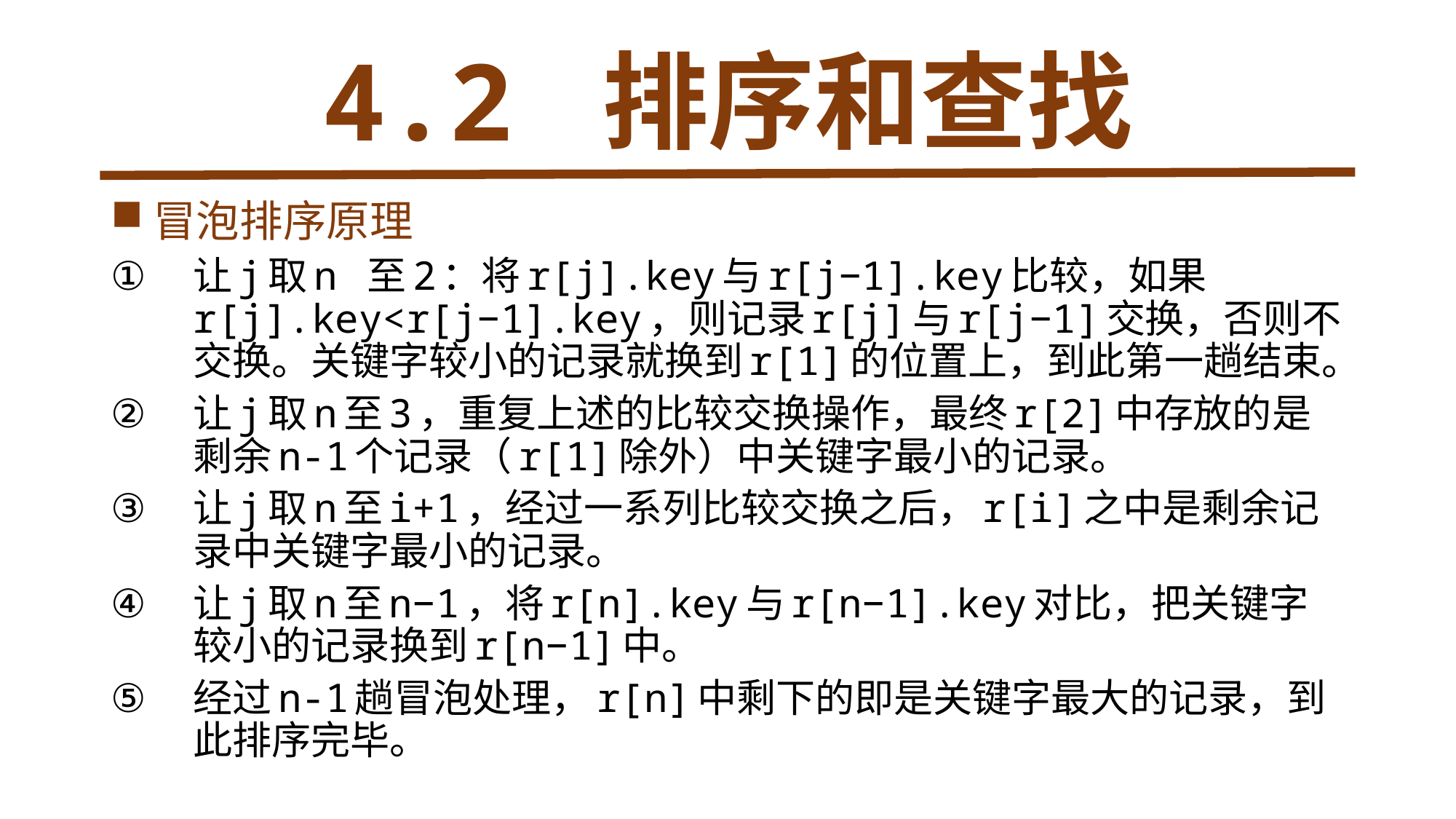

# 4.2 排序和查找
 冒泡排序原理
让j取n 至2：将r[j].key与r[j−1].key比较，如果r[j].key<r[j−1].key，则记录r[j]与r[j−1]交换，否则不交换。关键字较小的记录就换到r[1]的位置上，到此第一趟结束。
让j取n至3，重复上述的比较交换操作，最终r[2]中存放的是剩余n-1个记录（r[1]除外）中关键字最小的记录。
让j取n至i+1，经过一系列比较交换之后，r[i]之中是剩余记录中关键字最小的记录。
让j取n至n−1，将r[n].key与r[n−1].key对比，把关键字较小的记录换到r[n−1]中。
经过n-1趟冒泡处理，r[n]中剩下的即是关键字最大的记录，到此排序完毕。